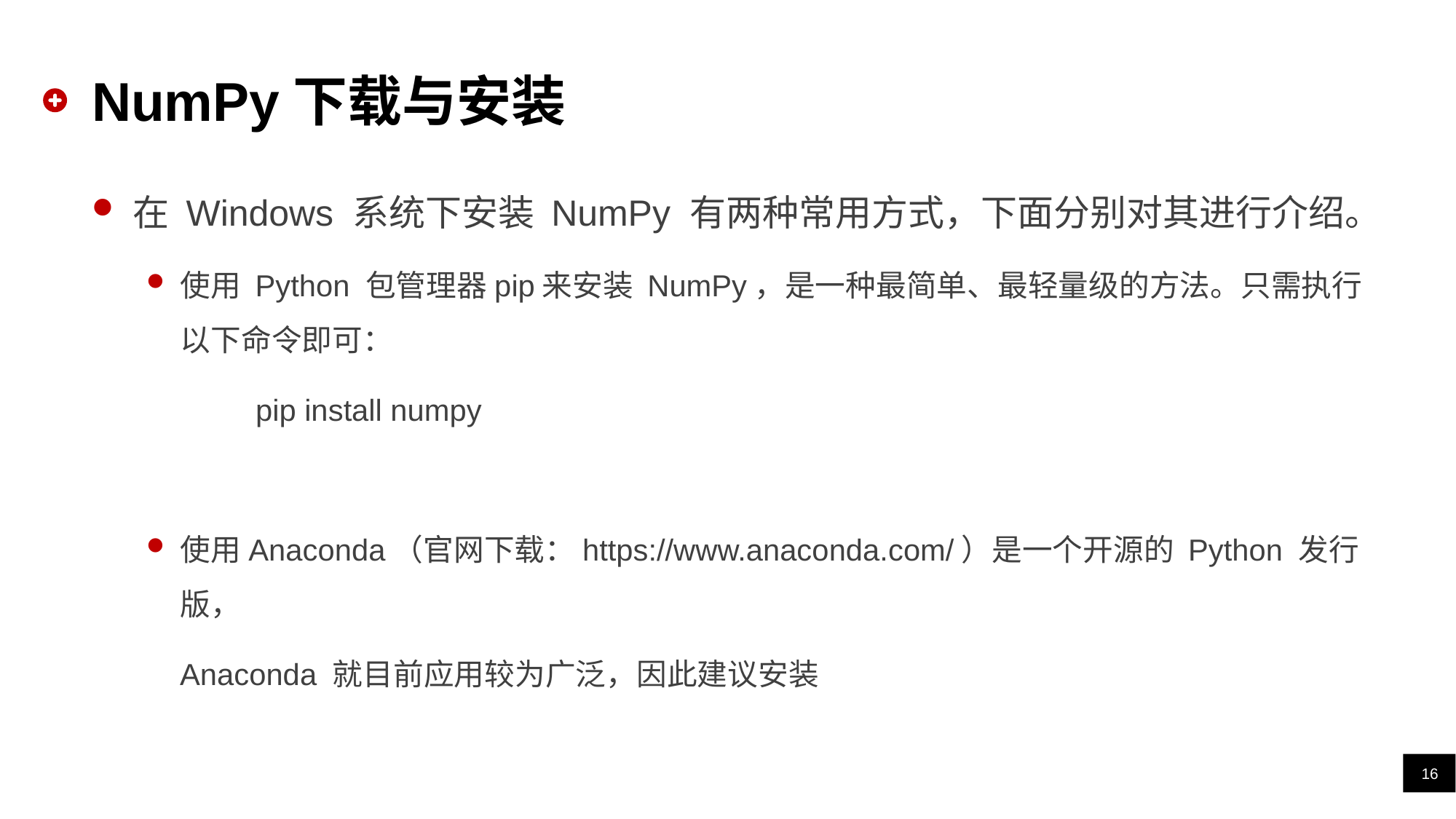

# NumPy下载与安装
在 Windows 系统下安装 NumPy 有两种常用方式，下面分别对其进行介绍。
使用 Python 包管理器pip来安装 NumPy，是一种最简单、最轻量级的方法。只需执行以下命令即可：
	pip install numpy

使用Anaconda（官网下载：https://www.anaconda.com/）是一个开源的 Python 发行版，
    Anaconda 就目前应用较为广泛，因此建议安装